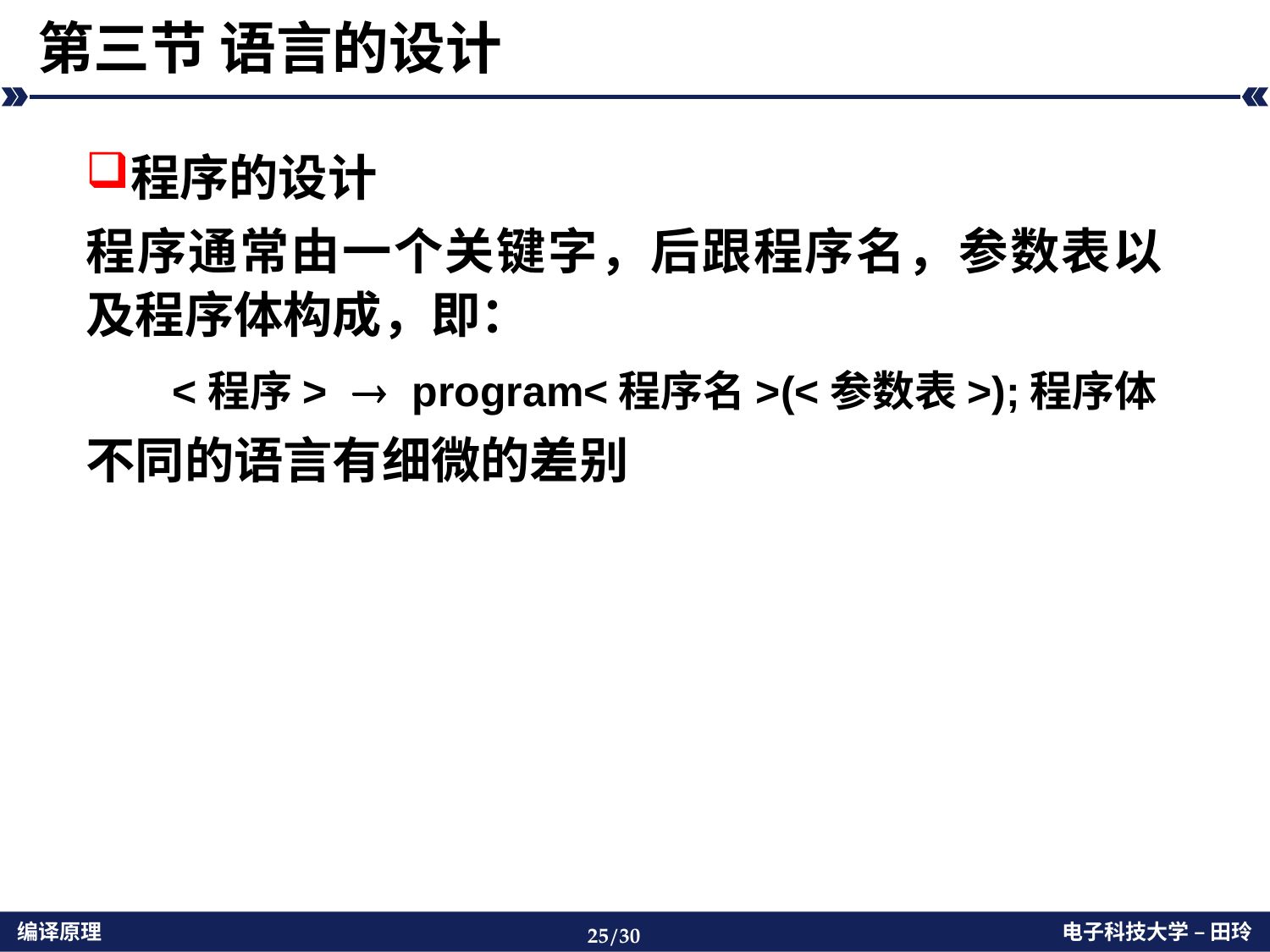

# 第三节 语言的设计
程序的设计
程序通常由一个关键字，后跟程序名，参数表以及程序体构成，即：
<程序> → program<程序名>(<参数表>);程序体
不同的语言有细微的差别